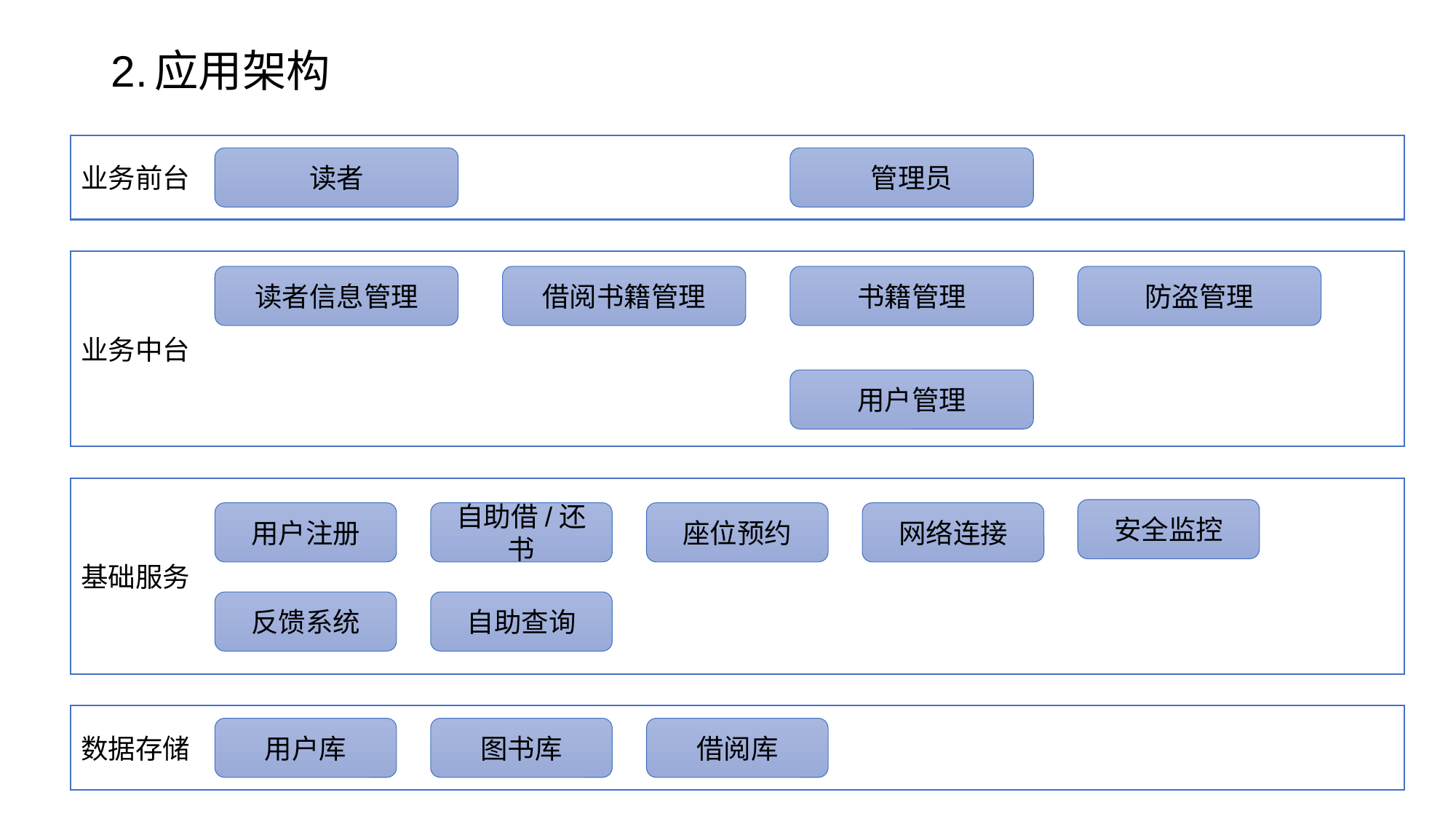

# 2.应用架构
业务前台
读者
管理员
业务中台
读者信息管理
借阅书籍管理
书籍管理
防盗管理
用户管理
基础服务
安全监控
用户注册
自助借/还书
座位预约
网络连接
反馈系统
自助查询
数据存储
用户库
图书库
借阅库